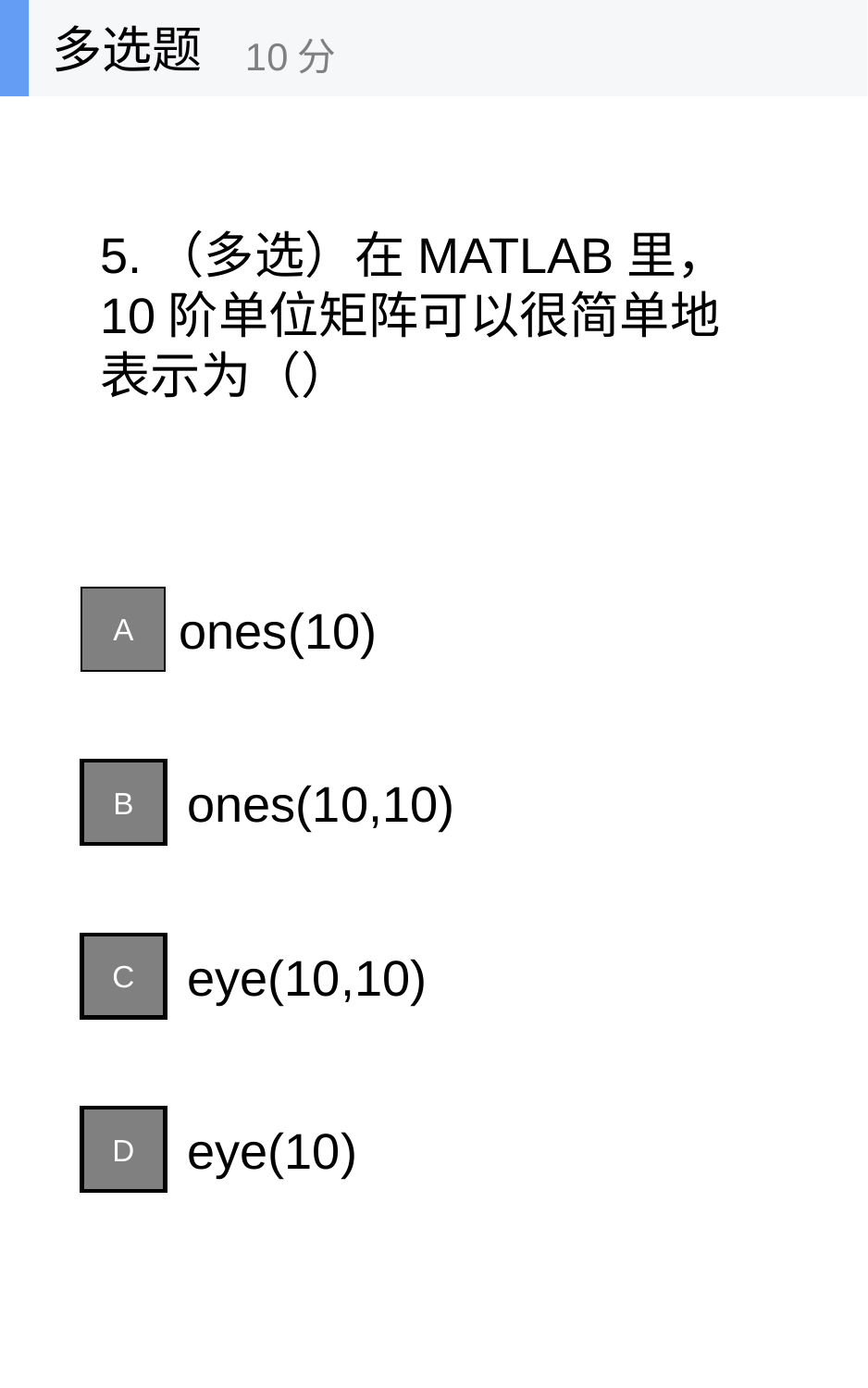

多选题
10分
5.（多选）在MATLAB里，10阶单位矩阵可以很简单地表示为（）
ones(10)
A
ones(10,10)
B
eye(10,10)
C
eye(10)
D